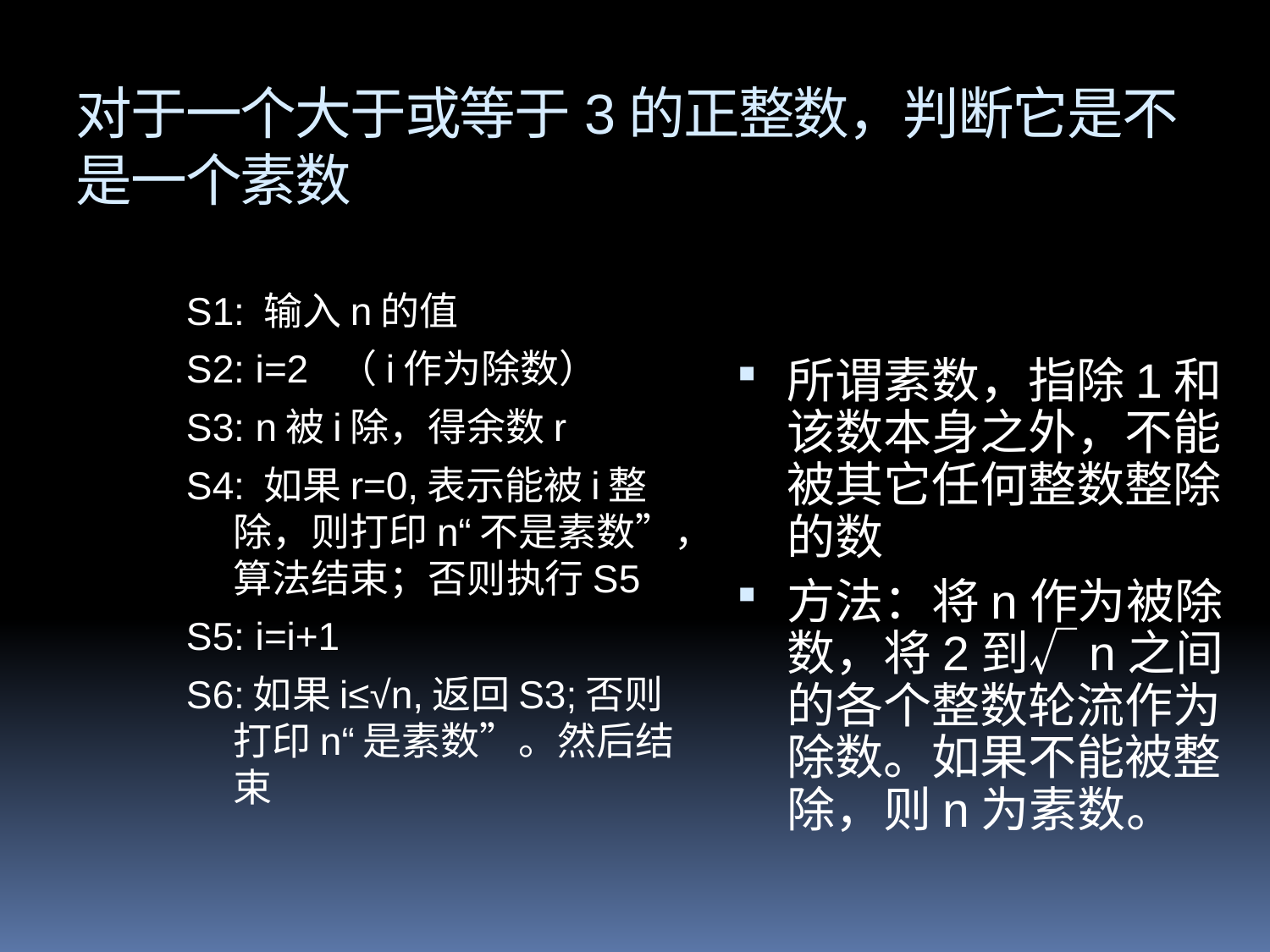

# 对于一个大于或等于3的正整数，判断它是不是一个素数
S1: 输入n的值
S2: i=2  （i作为除数）
S3: n被i除，得余数r
S4: 如果r=0,表示能被i整除，则打印n“不是素数”，算法结束；否则执行S5
S5: i=i+1
S6:如果i≤√n,返回S3;否则打印n“是素数”。然后结束

所谓素数，指除1和该数本身之外，不能被其它任何整数整除的数
方法：将n作为被除数，将2到√n之间的各个整数轮流作为除数。如果不能被整除，则n为素数。